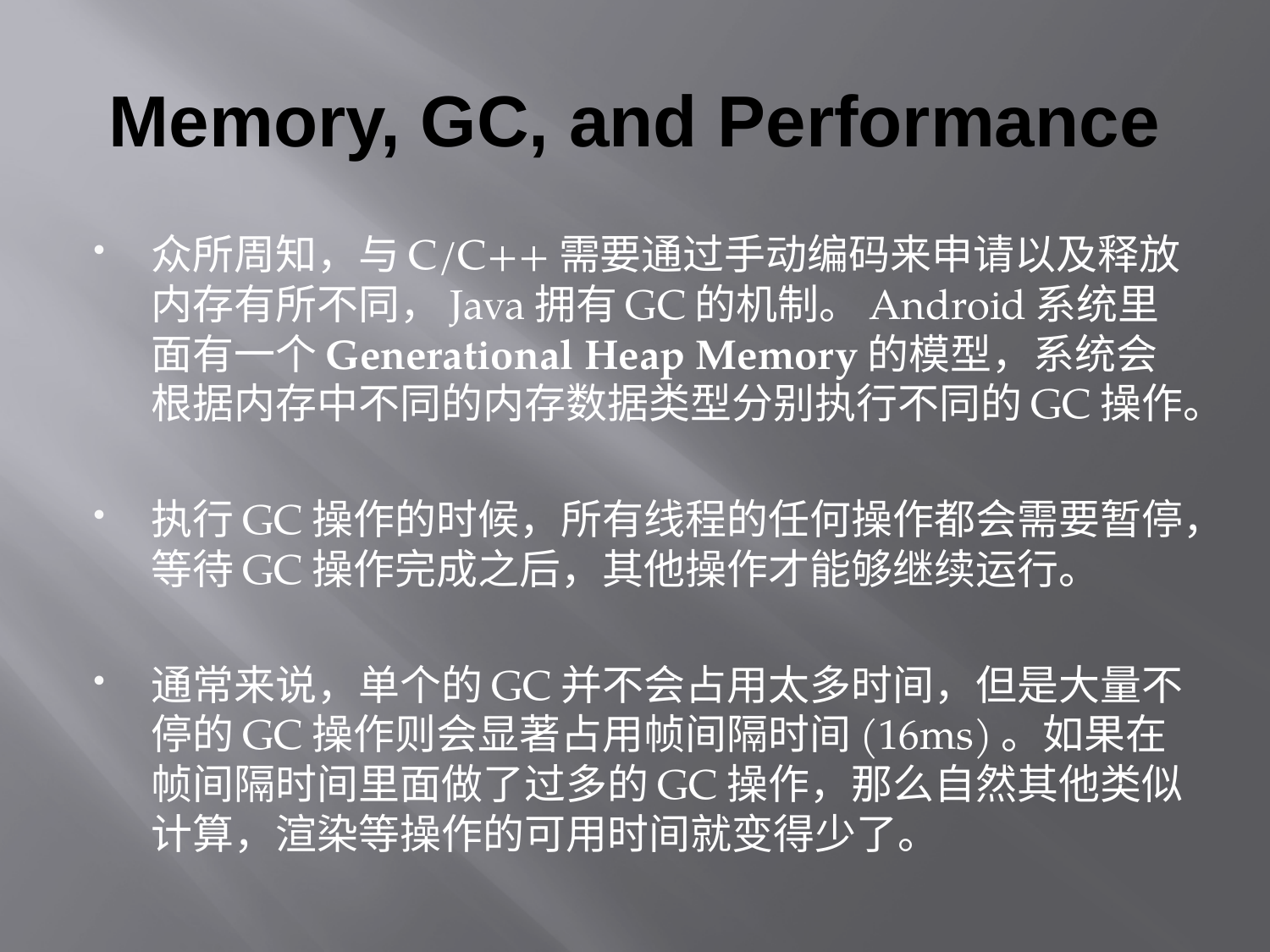

# Memory, GC, and Performance
众所周知，与C/C++需要通过手动编码来申请以及释放内存有所不同，Java拥有GC的机制。Android系统里面有一个Generational Heap Memory的模型，系统会根据内存中不同的内存数据类型分别执行不同的GC操作。

执行GC操作的时候，所有线程的任何操作都会需要暂停，等待GC操作完成之后，其他操作才能够继续运行。

通常来说，单个的GC并不会占用太多时间，但是大量不停的GC操作则会显著占用帧间隔时间(16ms)。如果在帧间隔时间里面做了过多的GC操作，那么自然其他类似计算，渲染等操作的可用时间就变得少了。